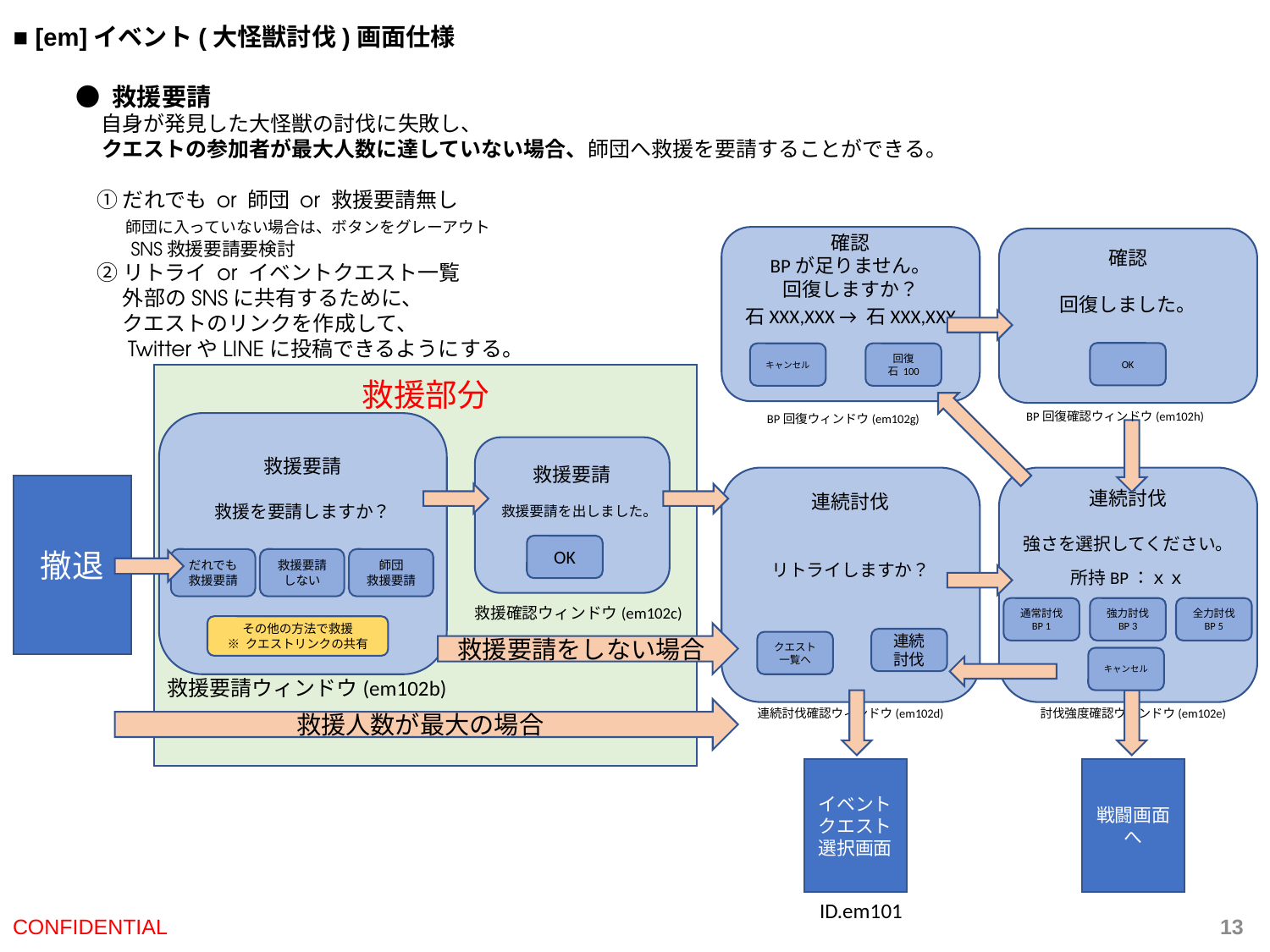

■ [em]イベント(大怪獣討伐)画面仕様
● 救援要請
　 自身が発見した大怪獣の討伐に失敗し、
　 クエストの参加者が最大人数に達していない場合、師団へ救援を要請することができる。

　① だれでも or 師団 or 救援要請無し
　　  師団に入っていない場合は、ボタンをグレーアウト
　　　 SNS救援要請要検討
　② リトライ or イベントクエスト一覧
　　 外部のSNSに共有するために、
　　 クエストのリンクを作成して、
　　 TwitterやLINEに投稿できるようにする。

確認
BPが足りません。
回復しますか？

石XXX,XXX → 石XXX,XXX

確認

回復しました。

OK
キャンセル
回復
石 100
救援部分

BP回復確認ウィンドウ(em102h)
BP回復ウィンドウ(em102g)

救援要請

救援を要請しますか？

だれでも
救援要請
救援要請しない
師団
救援要請

救援要請

救援要請を出しました。

連続討伐

リトライしますか？

連続討伐

強さを選択してください。

所持BP：ｘｘ

撤退

OK

救援確認ウィンドウ(em102c)
通常討伐
BP 1
強力討伐
BP 3
全力討伐
BP 5
その他の方法で救援
※ クエストリンクの共有
救援要請をしない場合
連続討伐
クエスト一覧へ
キャンセル

救援要請ウィンドウ(em102b)
救援人数が最大の場合
連続討伐確認ウィンドウ(em102d)
討伐強度確認ウィンドウ(em102e)

イベント
クエスト
選択画面
戦闘画面へ
ID.em101
CONFIDENTIAL
13